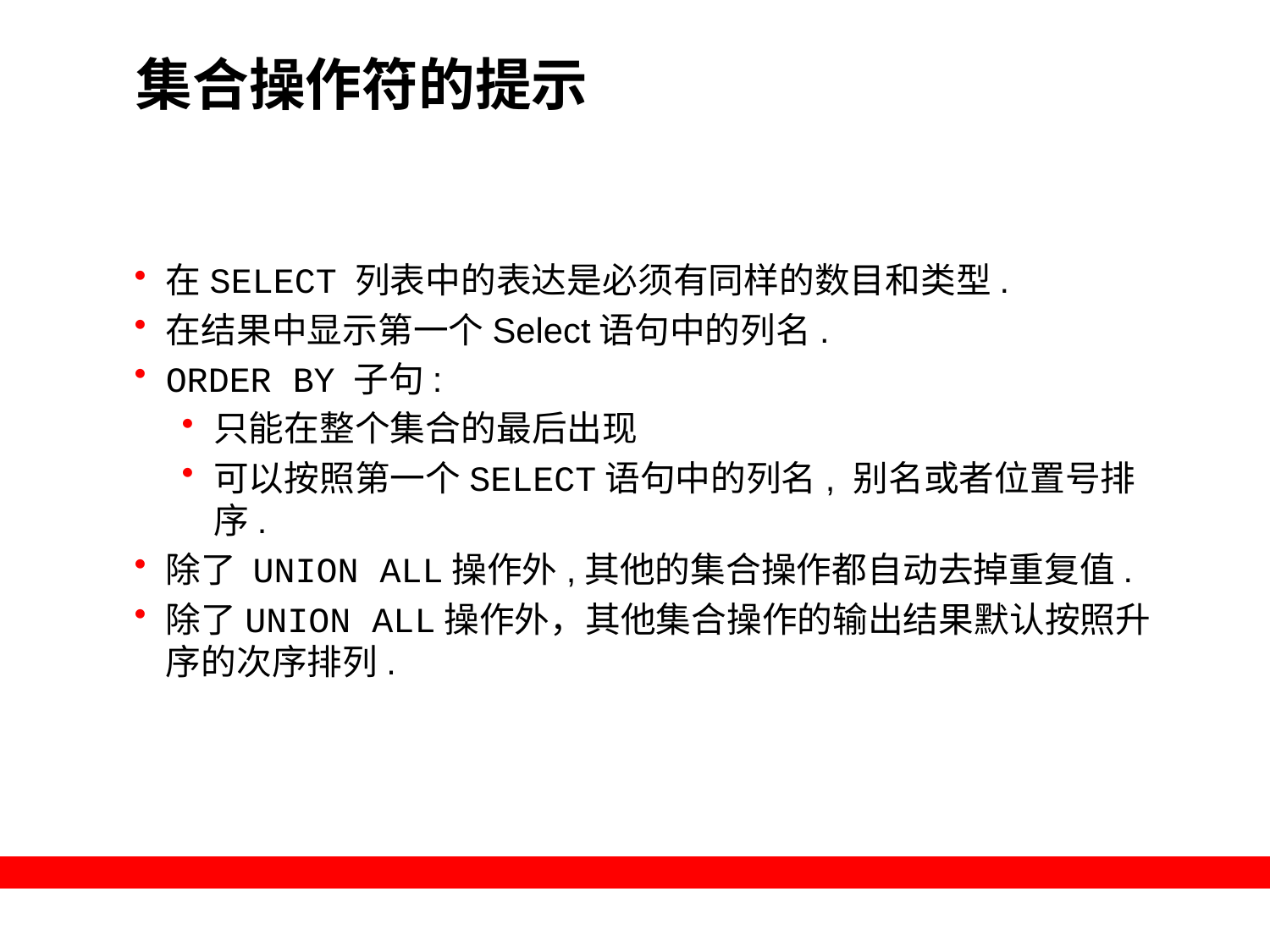

# 集合操作符的提示
在SELECT 列表中的表达是必须有同样的数目和类型.
在结果中显示第一个Select语句中的列名.
ORDER BY 子句:
只能在整个集合的最后出现
可以按照第一个SELECT语句中的列名, 别名或者位置号排序.
除了 UNION ALL操作外,其他的集合操作都自动去掉重复值.
除了UNION ALL操作外，其他集合操作的输出结果默认按照升序的次序排列.